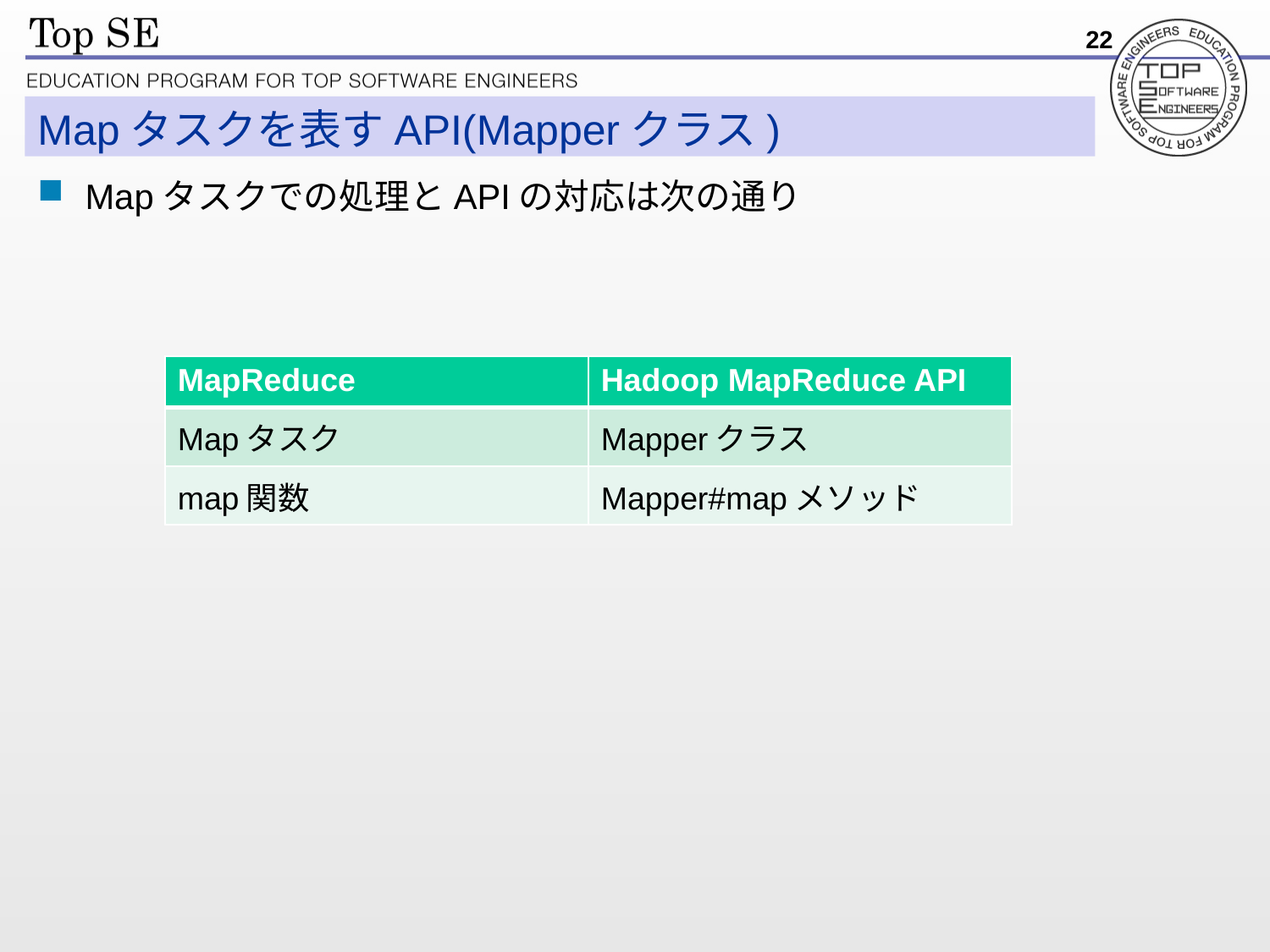

22
# Mapタスクを表すAPI(Mapperクラス)
Mapタスクでの処理とAPIの対応は次の通り
| MapReduce | Hadoop MapReduce API |
| --- | --- |
| Mapタスク | Mapperクラス |
| map関数 | Mapper#mapメソッド |